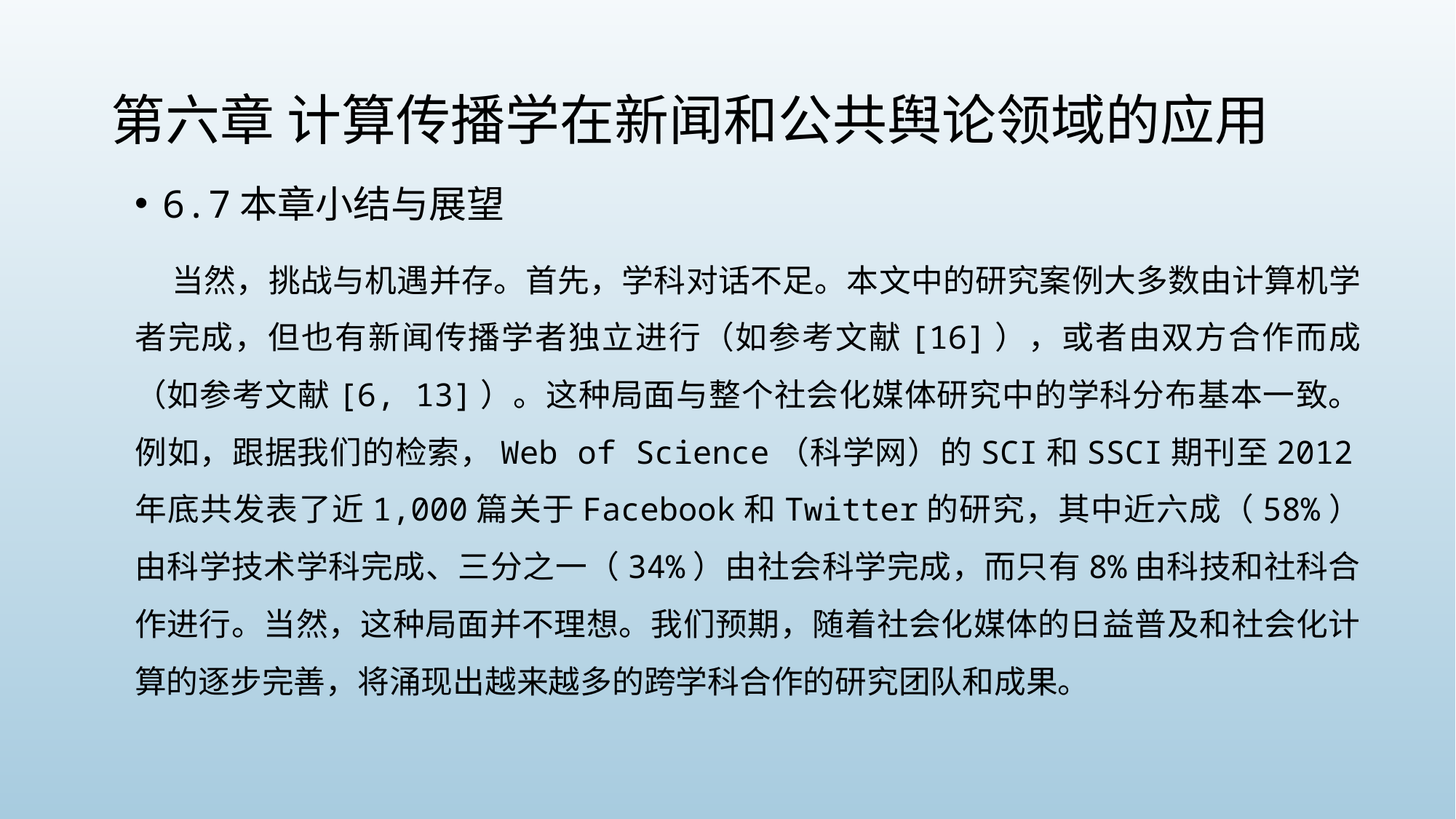

# 第六章 计算传播学在新闻和公共舆论领域的应用
6.7本章小结与展望
    当然，挑战与机遇并存。首先，学科对话不足。本文中的研究案例大多数由计算机学者完成，但也有新闻传播学者独立进行（如参考文献[16]），或者由双方合作而成（如参考文献[6, 13]）。这种局面与整个社会化媒体研究中的学科分布基本一致。例如，跟据我们的检索，Web of Science（科学网）的SCI和SSCI期刊至2012年底共发表了近1,000篇关于Facebook和Twitter的研究，其中近六成（58%）由科学技术学科完成、三分之一（34%）由社会科学完成，而只有8%由科技和社科合作进行。当然，这种局面并不理想。我们预期，随着社会化媒体的日益普及和社会化计算的逐步完善，将涌现出越来越多的跨学科合作的研究团队和成果。